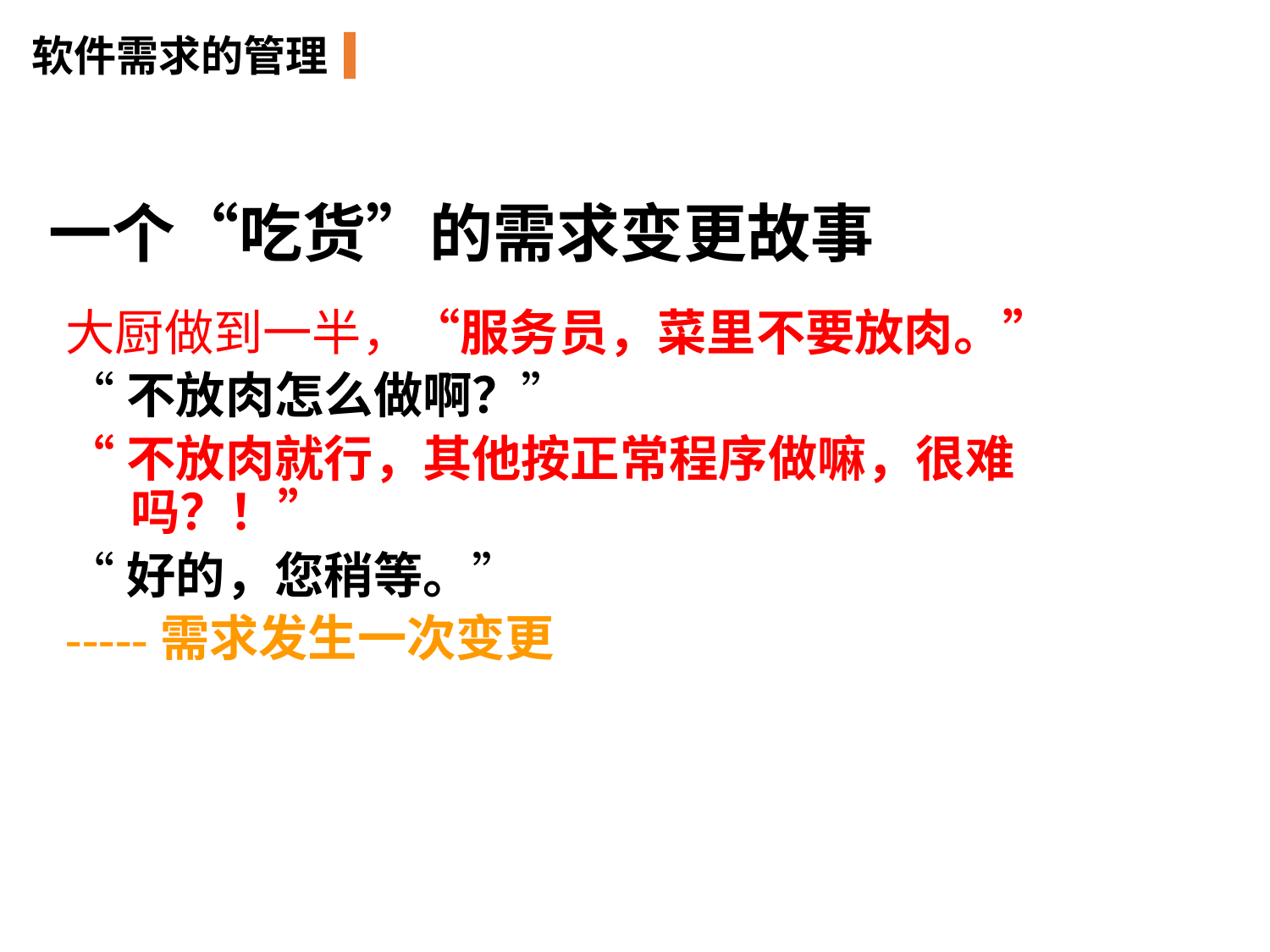

软件需求的管理

一个“吃货”的需求变更故事

大厨做到一半，“服务员，菜里不要放肉。”
“不放肉怎么做啊？”
“不放肉就行，其他按正常程序做嘛，很难吗？！”
“好的，您稍等。”
-----需求发生一次变更